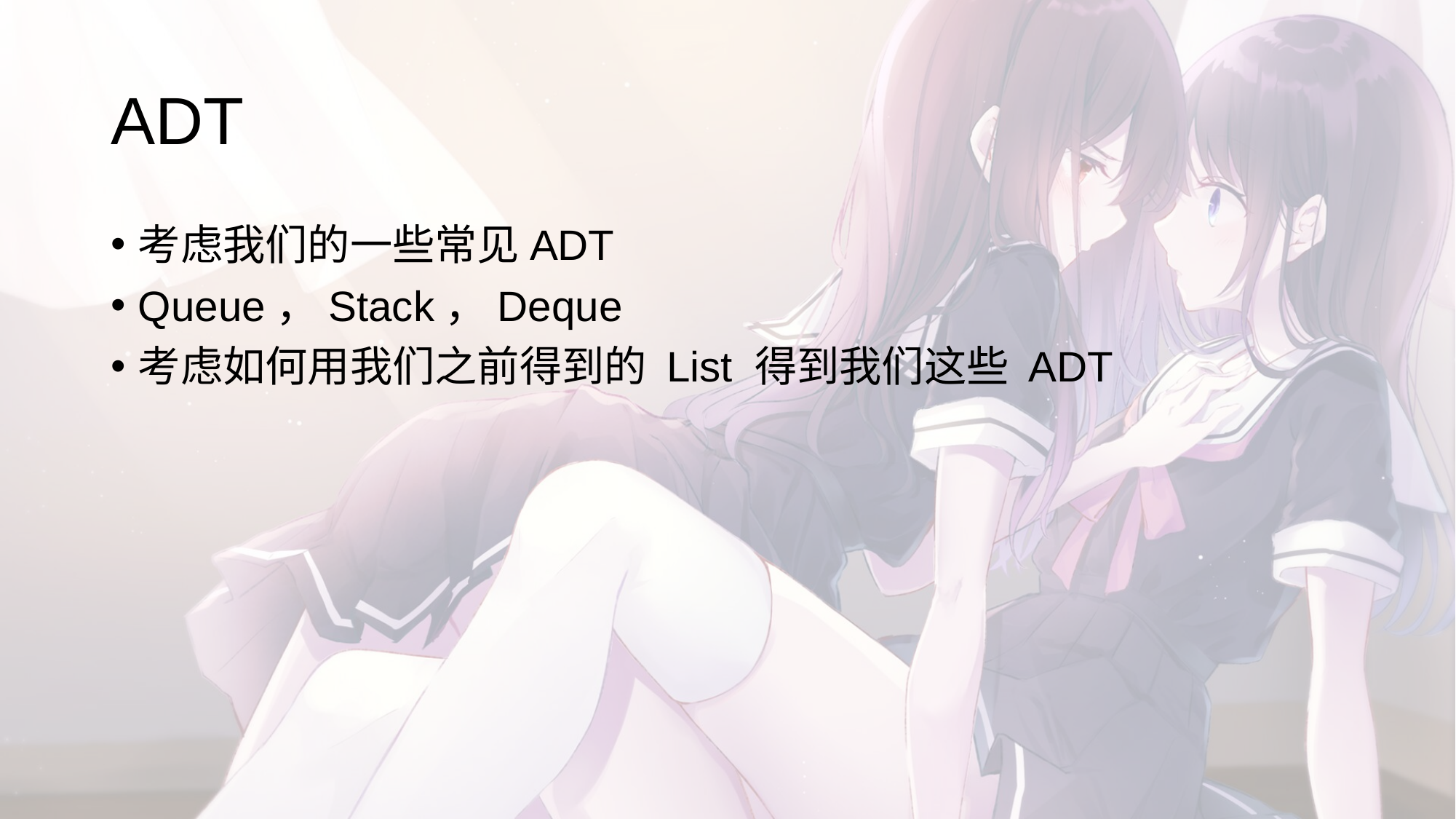

# ADT
考虑我们的一些常见ADT
Queue，Stack，Deque
考虑如何用我们之前得到的 List 得到我们这些 ADT